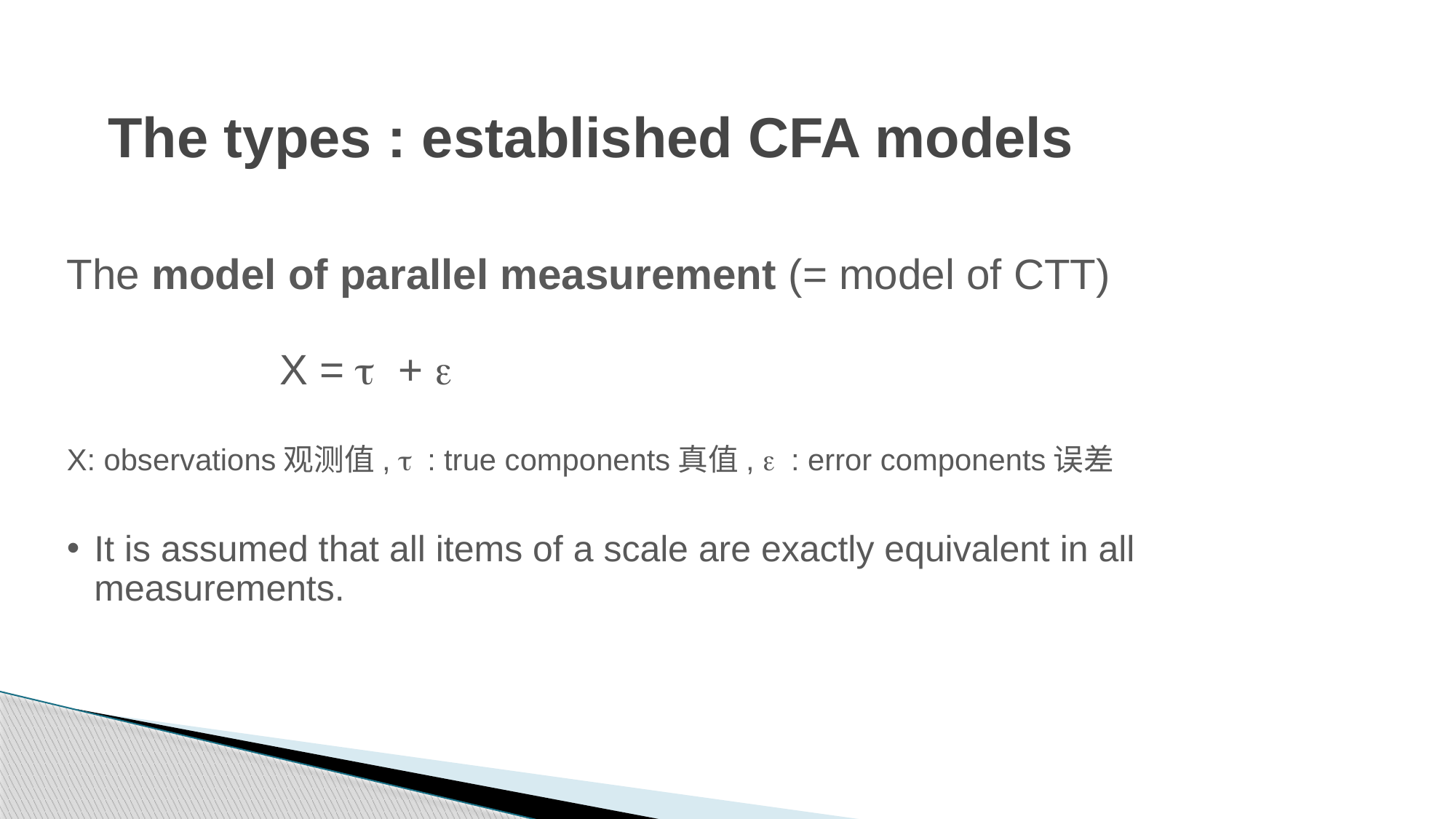

# The types : established CFA models
The model of parallel measurement (= model of CTT)

                  X = τ  + ε

X: observations观测值, τ : true components真值, ε : error components误差

It is assumed that all items of a scale are exactly equivalent in all measurements.